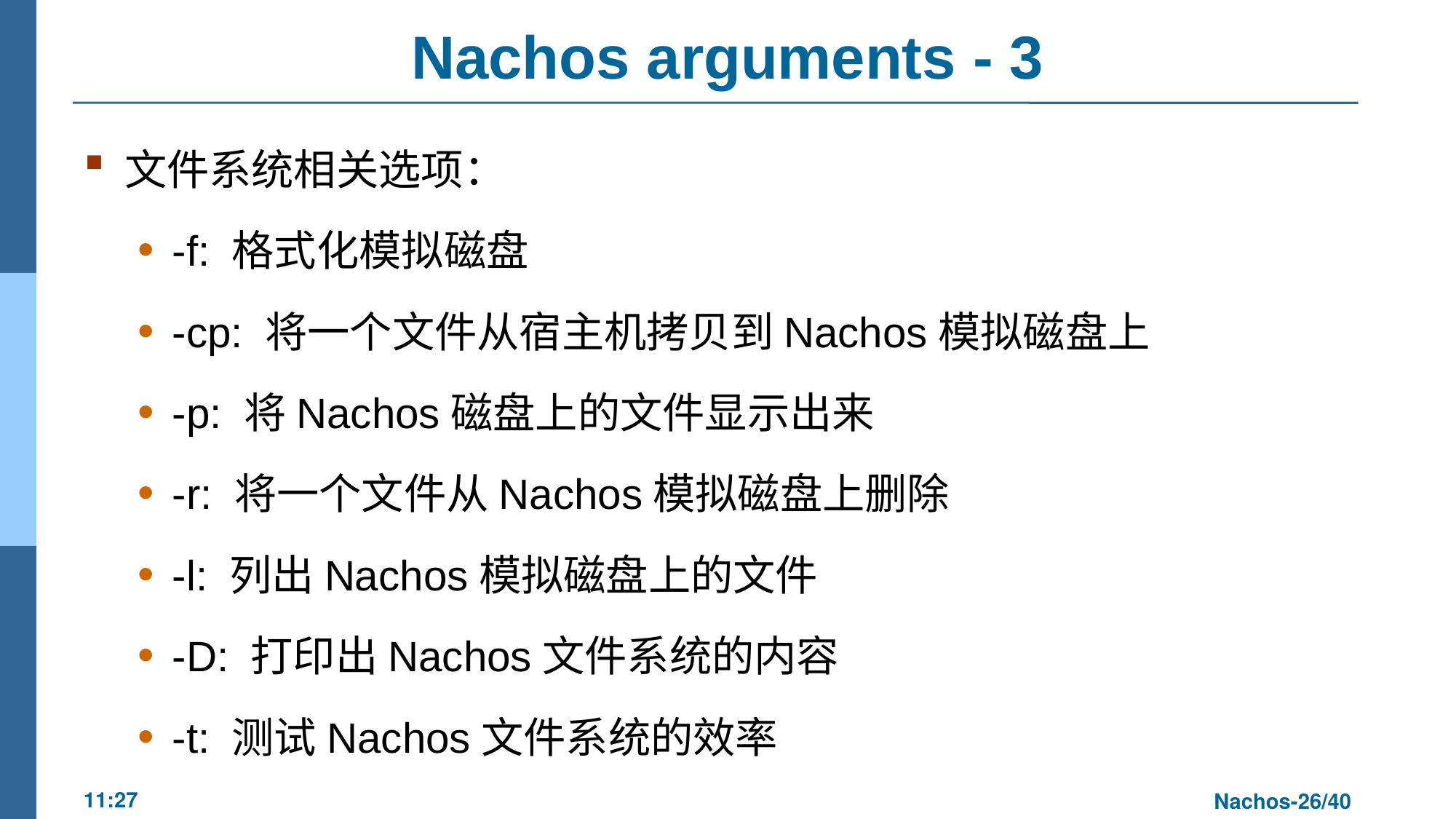

# Nachos arguments - 3
文件系统相关选项：
-f: 格式化模拟磁盘
-cp: 将一个文件从宿主机拷贝到Nachos模拟磁盘上
-p: 将Nachos磁盘上的文件显示出来
-r: 将一个文件从Nachos模拟磁盘上删除
-l: 列出Nachos模拟磁盘上的文件
-D: 打印出Nachos文件系统的内容
-t: 测试Nachos文件系统的效率